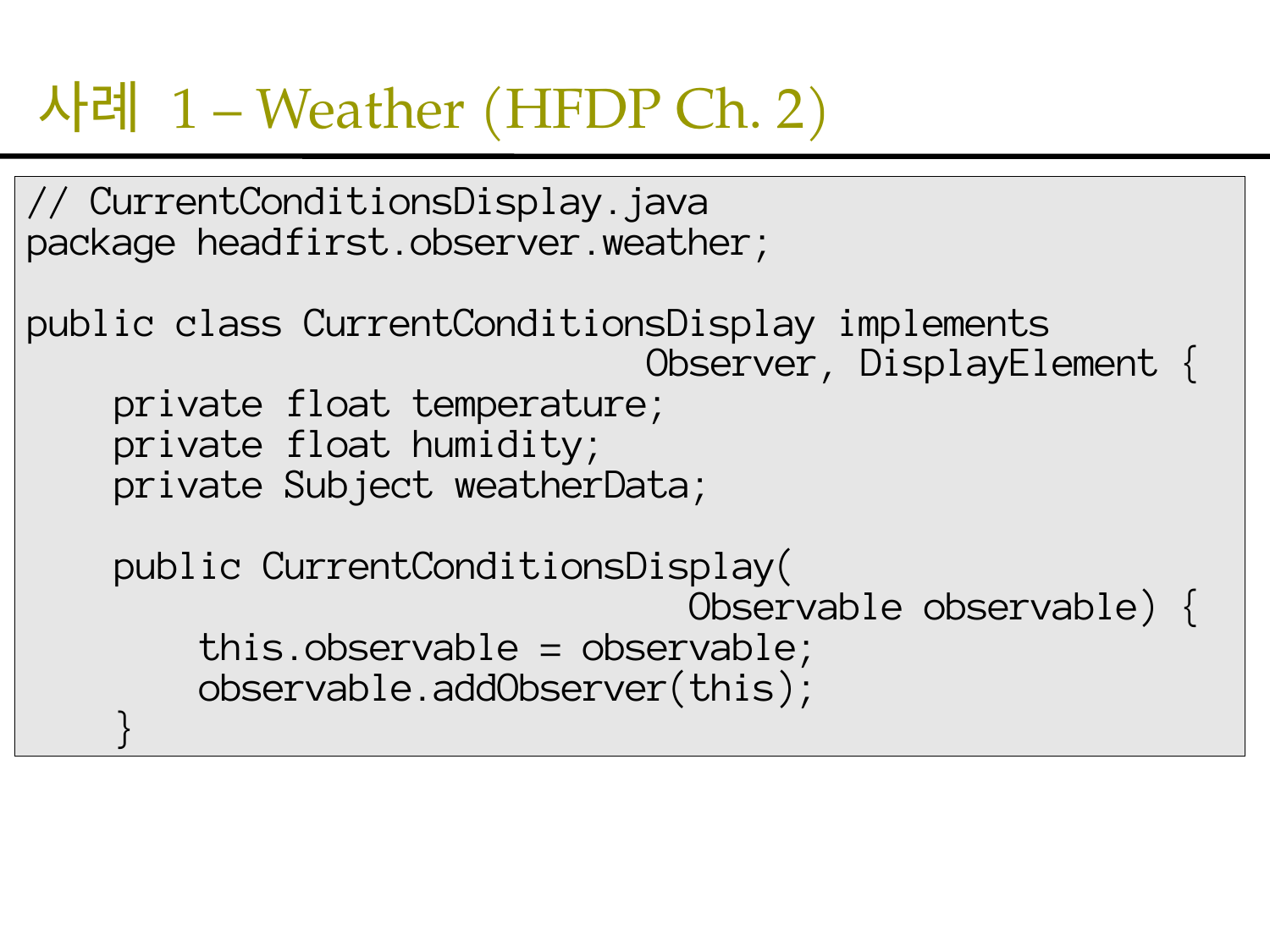

# 사례 1 – Weather (HFDP Ch. 2)
// CurrentConditionsDisplay.java
package headfirst.observer.weather;

public class CurrentConditionsDisplay implements
                             Observer, DisplayElement {
    private float temperature;
    private float humidity;
    private Subject weatherData;

    public CurrentConditionsDisplay(
                               Observable observable) {
        this.observable = observable;
        observable.addObserver(this);
    }